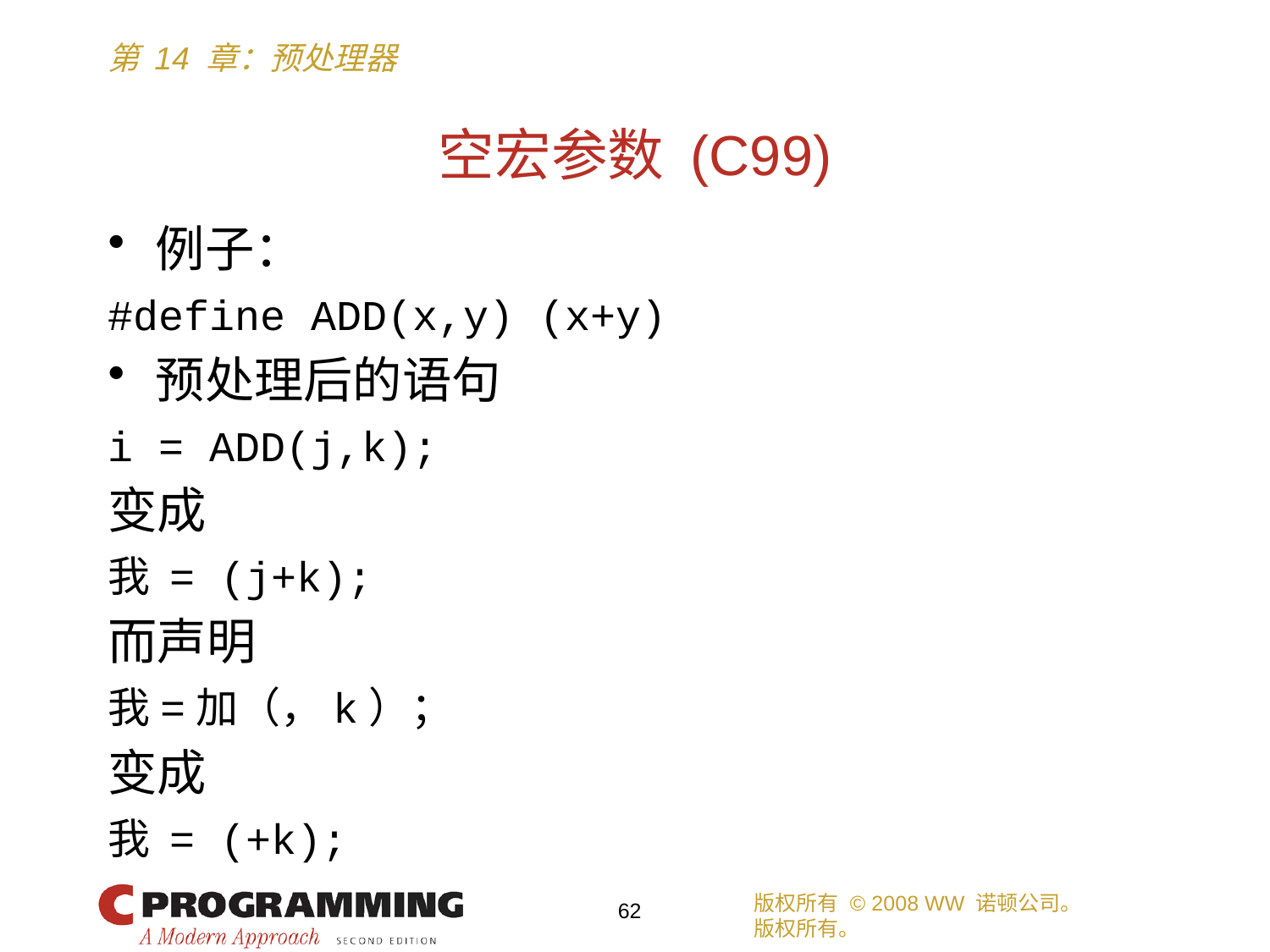

# 空宏参数 (C99)
例子：
#define ADD(x,y) (x+y)
预处理后的语句
i = ADD(j,k);
变成
我 = (j+k);
而声明
我=加（，k）；
变成
我 = (+k);
版权所有 © 2008 WW 诺顿公司。
版权所有。
62